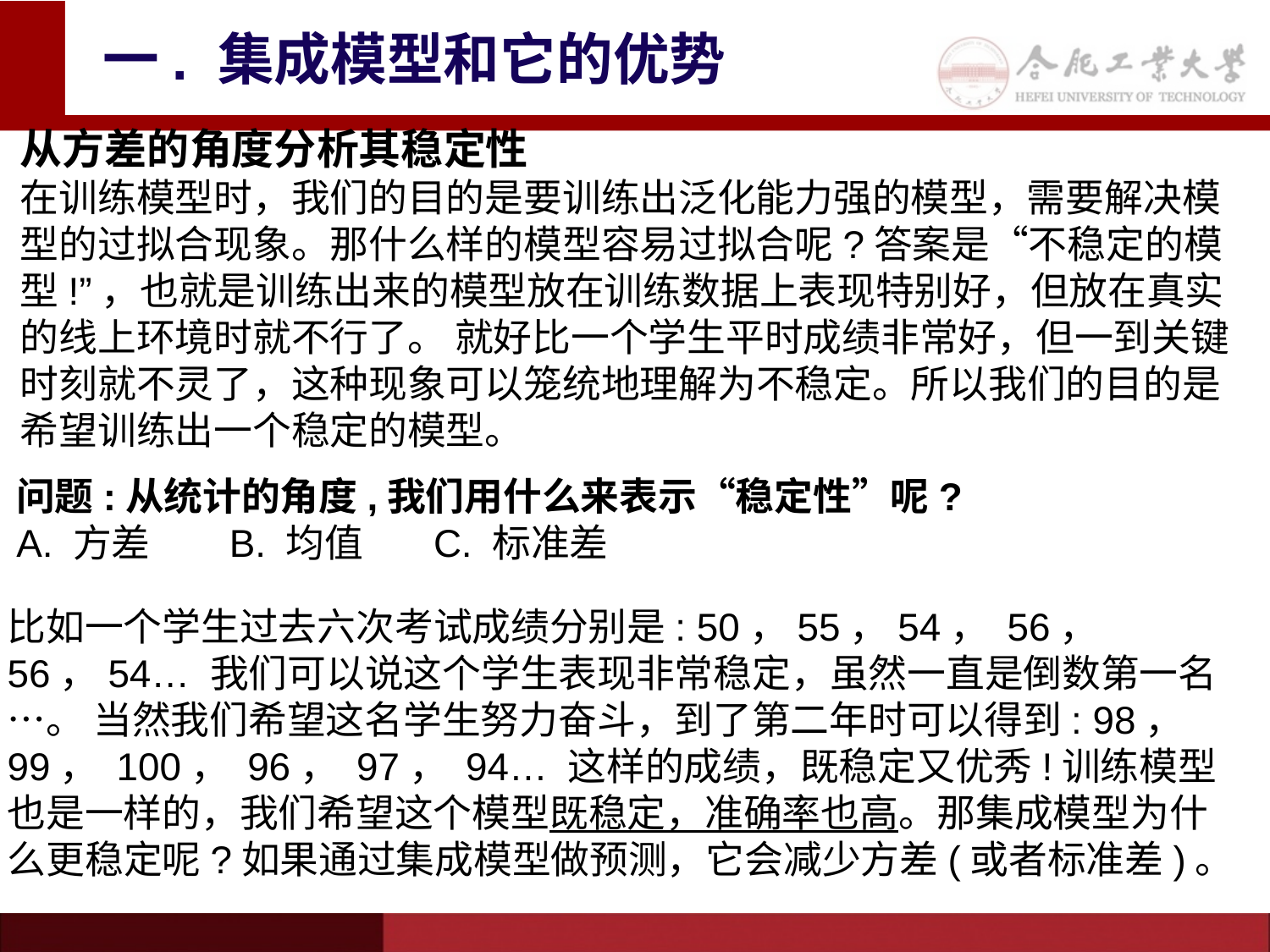

# 一. 集成模型和它的优势
从方差的角度分析其稳定性
在训练模型时，我们的目的是要训练出泛化能力强的模型，需要解决模型的过拟合现象。那什么样的模型容易过拟合呢?答案是“不稳定的模型!”，也就是训练出来的模型放在训练数据上表现特别好，但放在真实的线上环境时就不行了。 就好比一个学生平时成绩非常好，但一到关键时刻就不灵了，这种现象可以笼统地理解为不稳定。所以我们的目的是希望训练出一个稳定的模型。
问题:从统计的角度,我们用什么来表示“稳定性”呢?
A. 方差        B. 均值       C. 标准差
比如一个学生过去六次考试成绩分别是: 50，55，54， 56， 56，54… 我们可以说这个学生表现非常稳定，虽然一直是倒数第一名…。 当然我们希望这名学生努力奋斗，到了第二年时可以得到: 98， 99， 100， 96， 97， 94… 这样的成绩，既稳定又优秀!训练模型也是一样的，我们希望这个模型既稳定，准确率也高。那集成模型为什么更稳定呢?如果通过集成模型做预测，它会减少方差(或者标准差)。